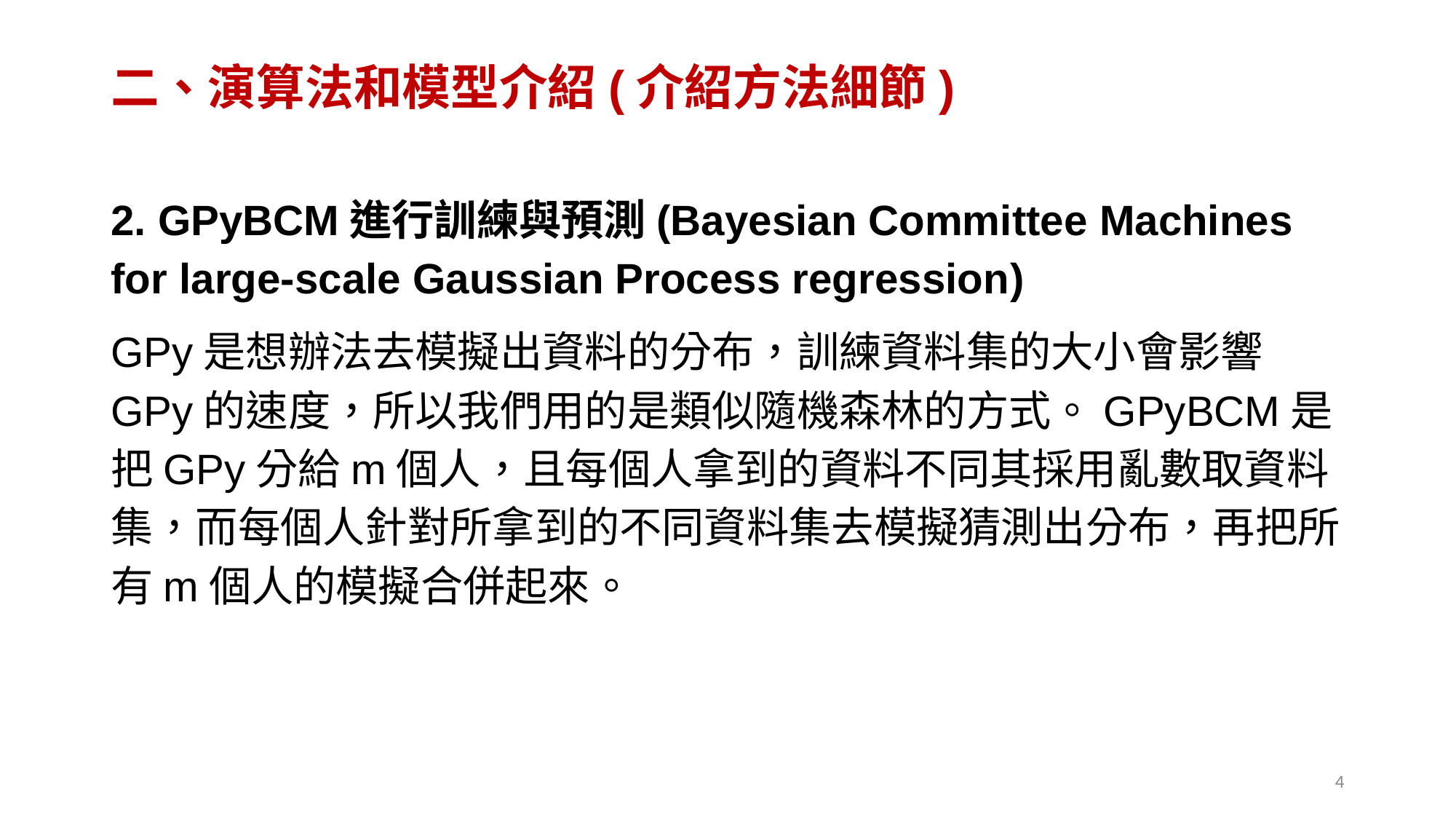

# 二、演算法和模型介紹(介紹方法細節)
2. GPyBCM進行訓練與預測(Bayesian Committee Machines for large-scale Gaussian Process regression)
GPy是想辦法去模擬出資料的分布，訓練資料集的大小會影響GPy的速度，所以我們用的是類似隨機森林的方式。GPyBCM是把GPy分給m個人，且每個人拿到的資料不同其採用亂數取資料集，而每個人針對所拿到的不同資料集去模擬猜測出分布，再把所有m個人的模擬合併起來。
4